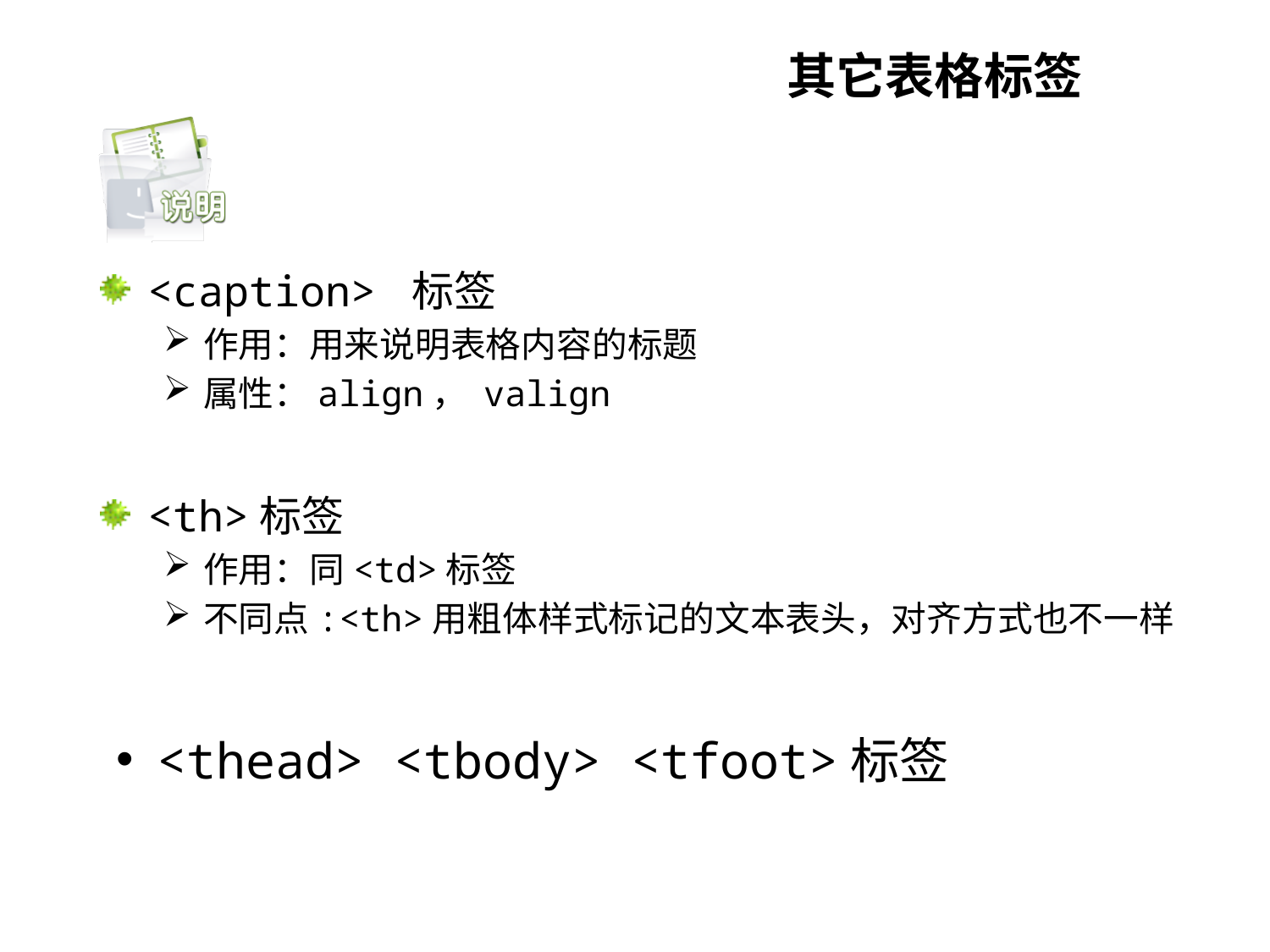

# 其它表格标签
<caption> 标签
作用：用来说明表格内容的标题
属性：align， valign

<th>标签
作用：同<td>标签
不同点:<th>用粗体样式标记的文本表头，对齐方式也不一样

<thead> <tbody> <tfoot>标签